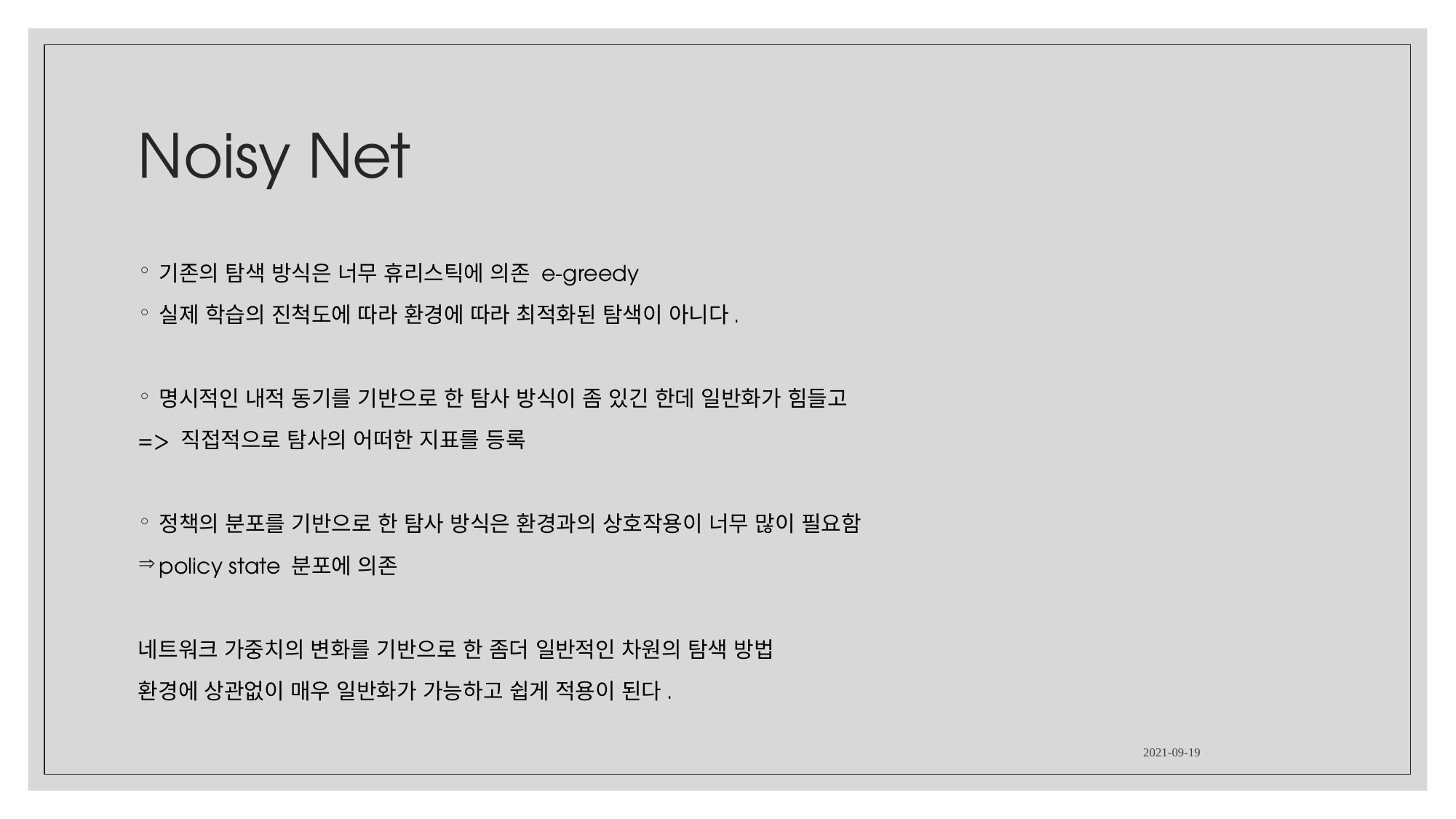

# Noisy Net
기존의 탐색 방식은 너무 휴리스틱에 의존 e-greedy
실제 학습의 진척도에 따라 환경에 따라 최적화된 탐색이 아니다.

명시적인 내적 동기를 기반으로 한 탐사 방식이 좀 있긴 한데 일반화가 힘들고
=> 직접적으로 탐사의 어떠한 지표를 등록

정책의 분포를 기반으로 한 탐사 방식은 환경과의 상호작용이 너무 많이 필요함
policy state 분포에 의존

네트워크 가중치의 변화를 기반으로 한 좀더 일반적인 차원의 탐색 방법
환경에 상관없이 매우 일반화가 가능하고 쉽게 적용이 된다.
2021-09-19